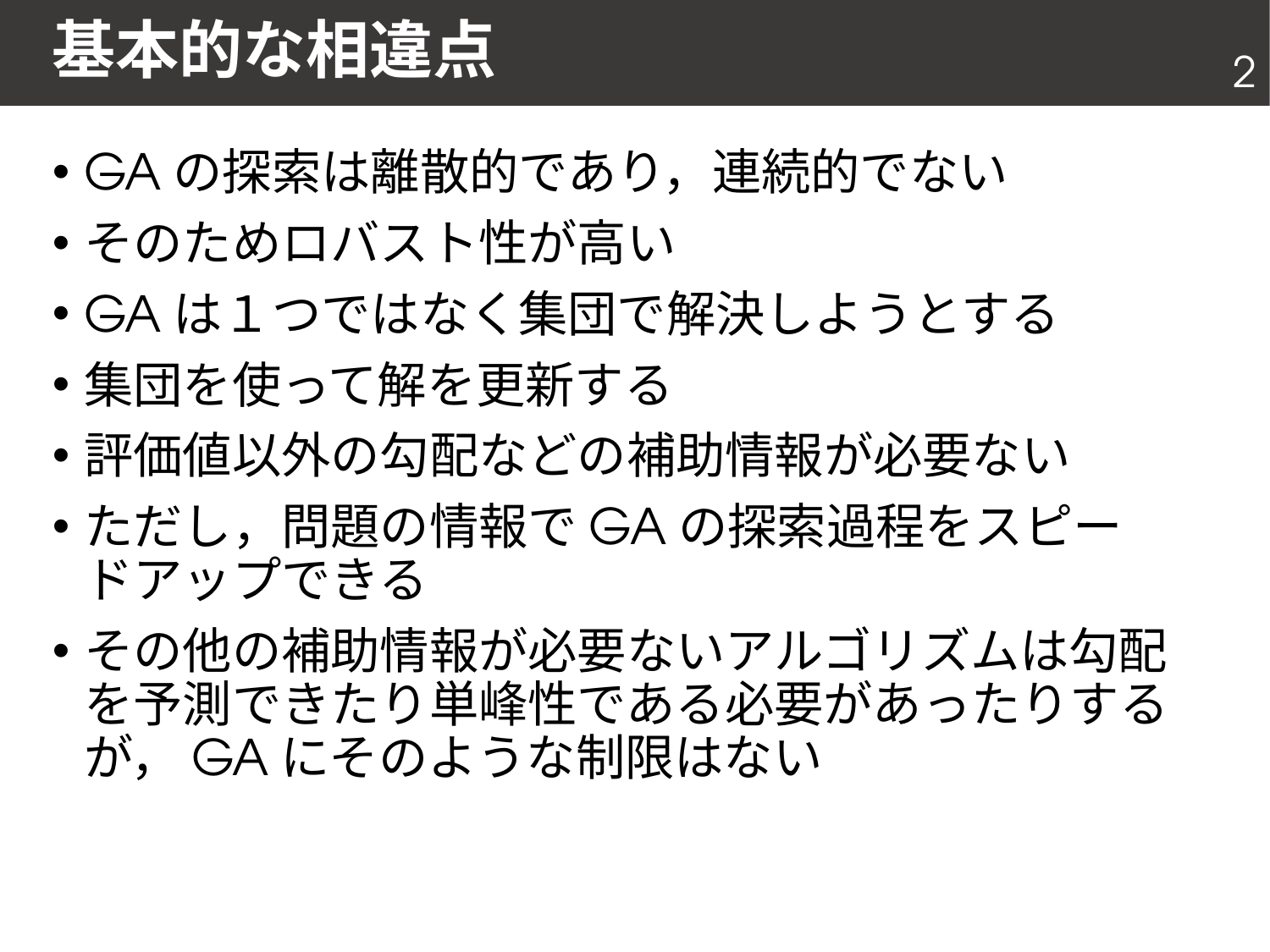

# 基本的な相違点
2
GAの探索は離散的であり，連続的でない
そのためロバスト性が高い
GAは１つではなく集団で解決しようとする
集団を使って解を更新する
評価値以外の勾配などの補助情報が必要ない
ただし，問題の情報でGAの探索過程をスピードアップできる
その他の補助情報が必要ないアルゴリズムは勾配を予測できたり単峰性である必要があったりするが，GAにそのような制限はない